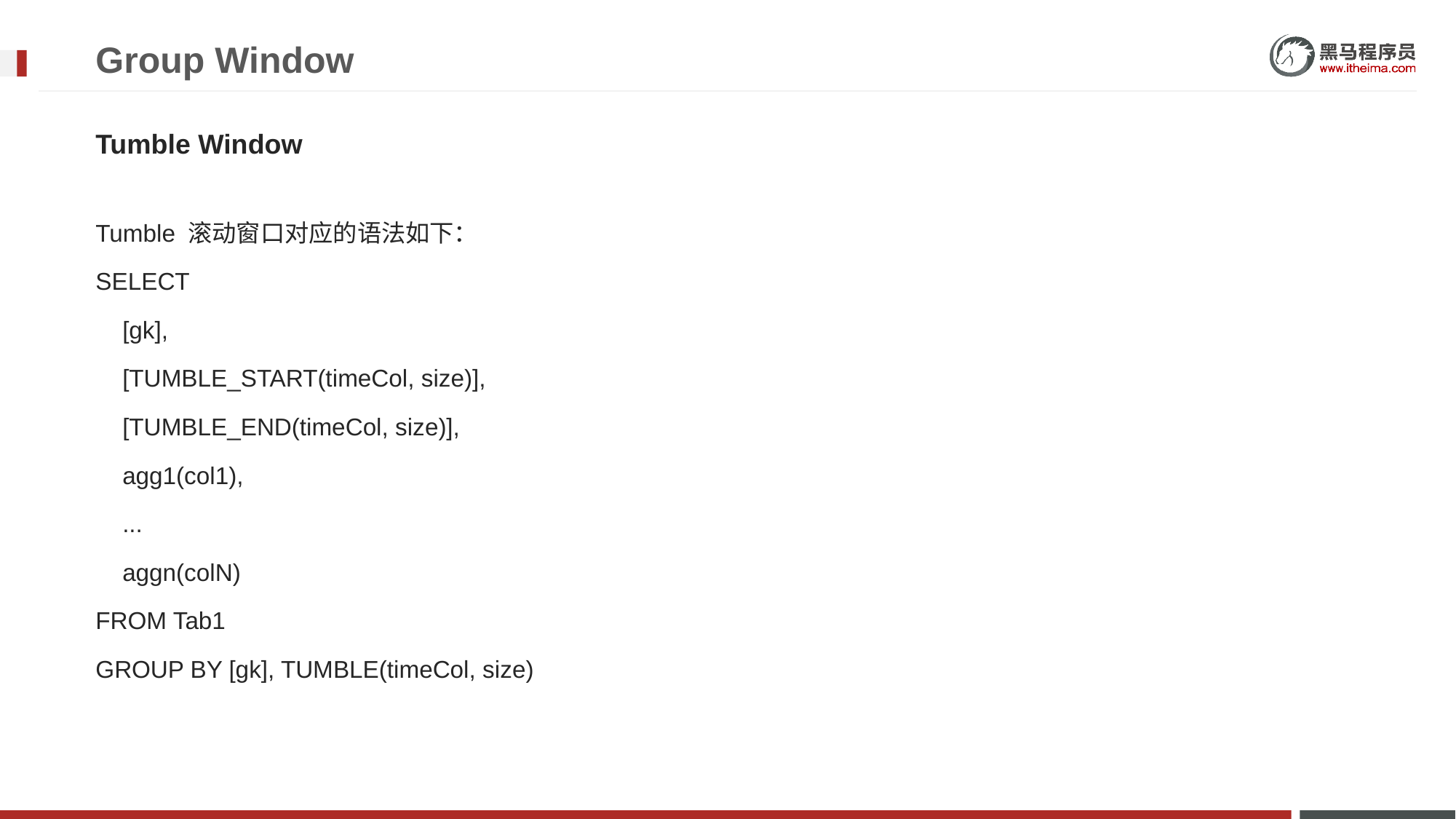

# Group Window
Tumble Window
Tumble 滚动窗口对应的语法如下：
SELECT
    [gk],
    [TUMBLE_START(timeCol, size)],
    [TUMBLE_END(timeCol, size)],
    agg1(col1),
    ...
    aggn(colN)
FROM Tab1
GROUP BY [gk], TUMBLE(timeCol, size)